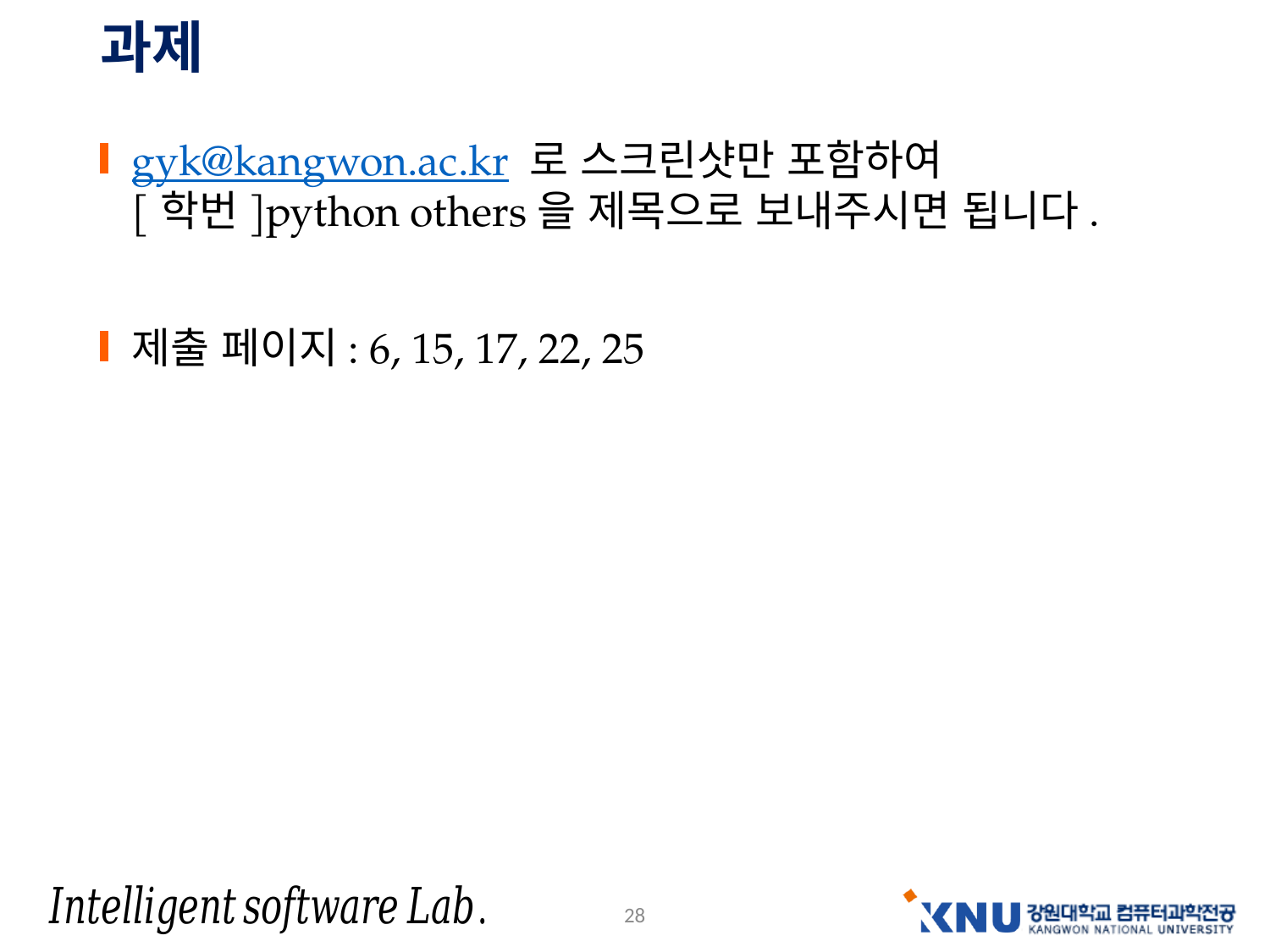

# 과제
gyk@kangwon.ac.kr 로 스크린샷만 포함하여
[학번]python others을 제목으로 보내주시면 됩니다.

제출 페이지: 6, 15, 17, 22, 25